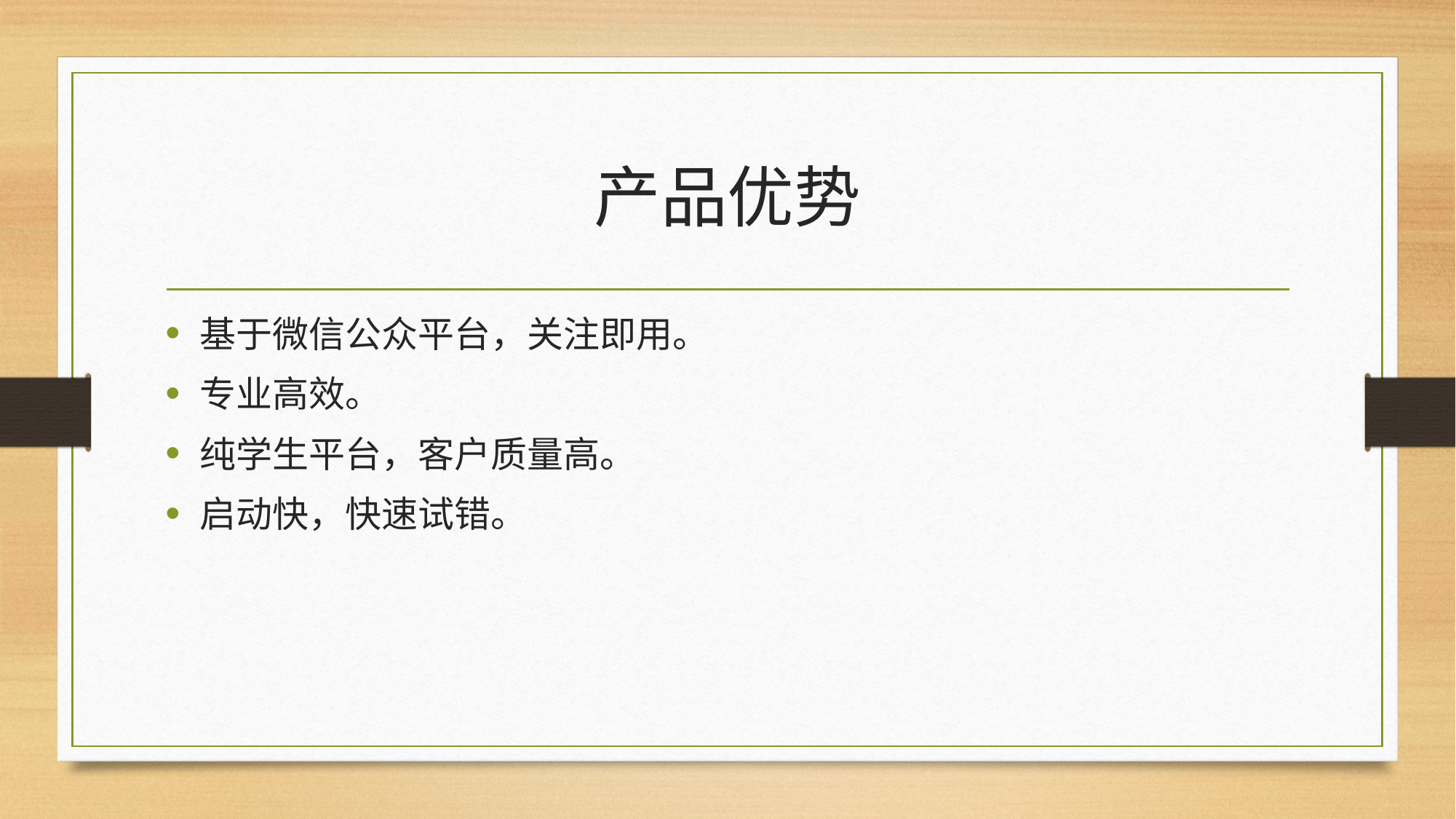

# 产品优势
基于微信公众平台，关注即用。
专业高效。
纯学生平台，客户质量高。
启动快，快速试错。